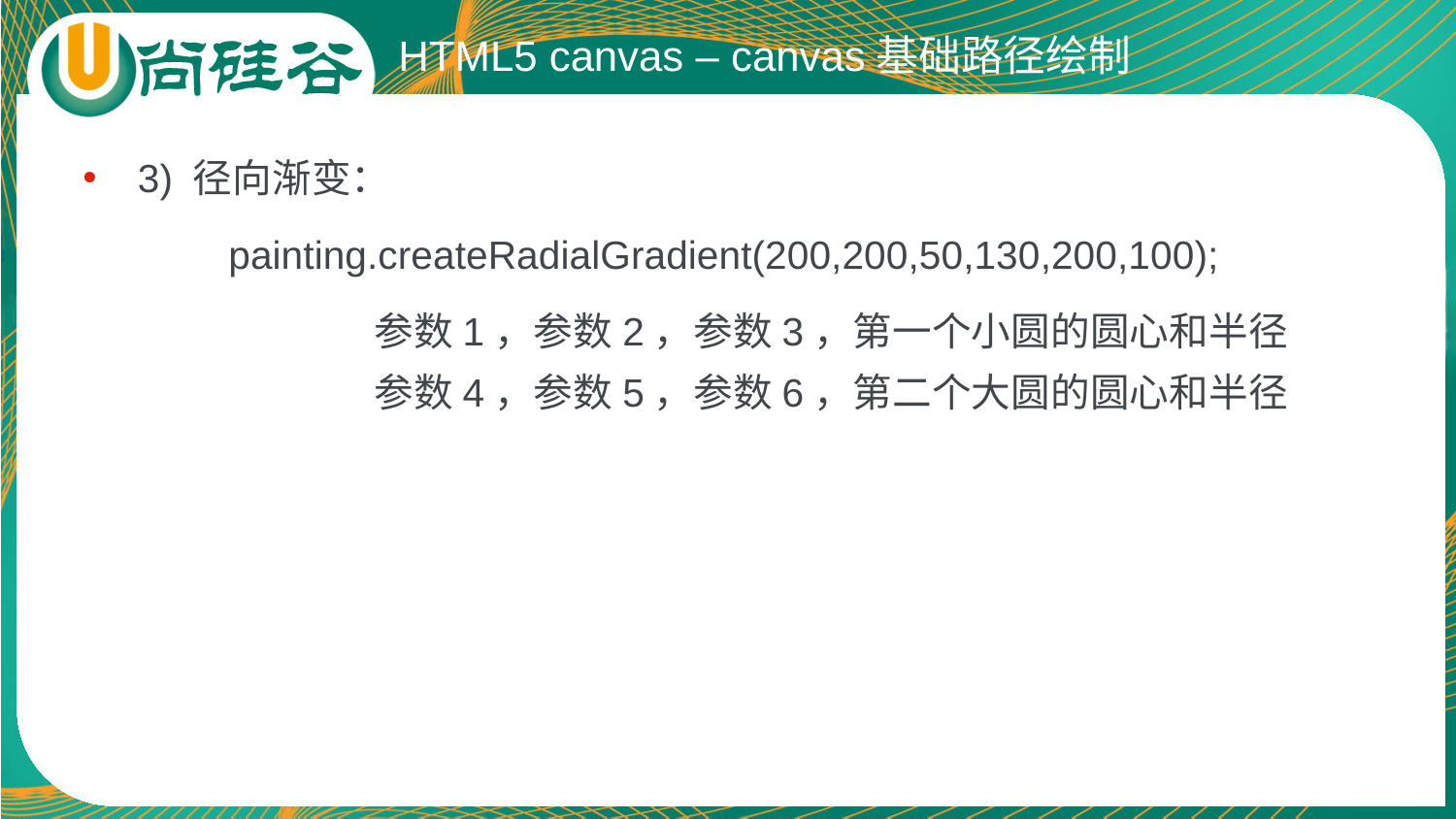

# HTML5 canvas – canvas基础路径绘制
3) 径向渐变：
	painting.createRadialGradient(200,200,50,130,200,100);
		参数1，参数2，参数3，第一个小圆的圆心和半径
		参数4，参数5，参数6，第二个大圆的圆心和半径